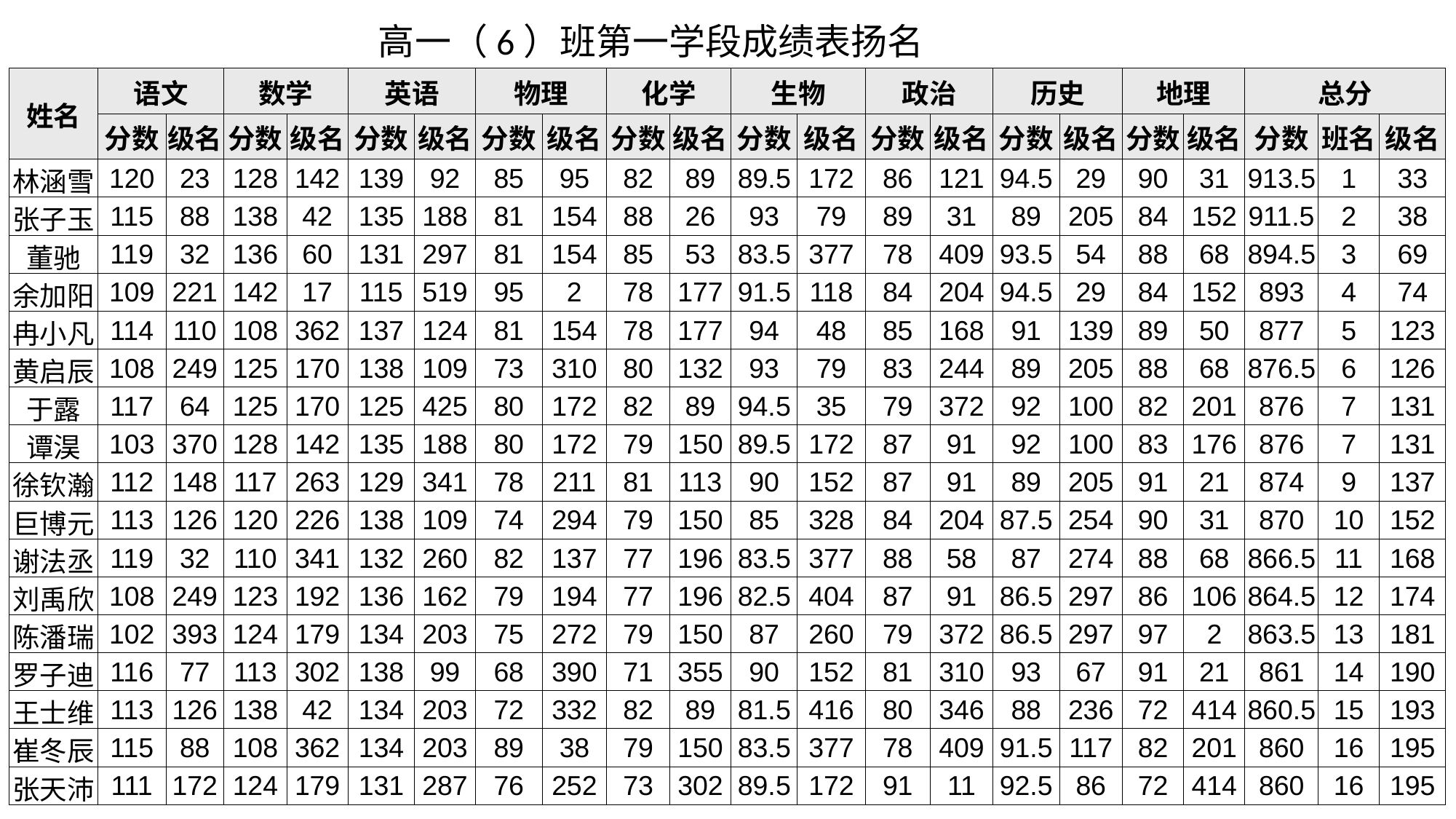

高一（6）班第一学段成绩表扬名单
| 姓名 | 语文 |  | 数学 |  | 英语 |  | 物理 |  | 化学 |  | 生物 |  | 政治 |  | 历史 |  | 地理 |  | 总分 |  |  |
| --- | --- | --- | --- | --- | --- | --- | --- | --- | --- | --- | --- | --- | --- | --- | --- | --- | --- | --- | --- | --- | --- |
|  | 分数 | 级名 | 分数 | 级名 | 分数 | 级名 | 分数 | 级名 | 分数 | 级名 | 分数 | 级名 | 分数 | 级名 | 分数 | 级名 | 分数 | 级名 | 分数 | 班名 | 级名 |
| 林涵雪 | 120 | 23 | 128 | 142 | 139 | 92 | 85 | 95 | 82 | 89 | 89.5 | 172 | 86 | 121 | 94.5 | 29 | 90 | 31 | 913.5 | 1 | 33 |
| 张子玉 | 115 | 88 | 138 | 42 | 135 | 188 | 81 | 154 | 88 | 26 | 93 | 79 | 89 | 31 | 89 | 205 | 84 | 152 | 911.5 | 2 | 38 |
| 董驰 | 119 | 32 | 136 | 60 | 131 | 297 | 81 | 154 | 85 | 53 | 83.5 | 377 | 78 | 409 | 93.5 | 54 | 88 | 68 | 894.5 | 3 | 69 |
| 余加阳 | 109 | 221 | 142 | 17 | 115 | 519 | 95 | 2 | 78 | 177 | 91.5 | 118 | 84 | 204 | 94.5 | 29 | 84 | 152 | 893 | 4 | 74 |
| 冉小凡 | 114 | 110 | 108 | 362 | 137 | 124 | 81 | 154 | 78 | 177 | 94 | 48 | 85 | 168 | 91 | 139 | 89 | 50 | 877 | 5 | 123 |
| 黄启辰 | 108 | 249 | 125 | 170 | 138 | 109 | 73 | 310 | 80 | 132 | 93 | 79 | 83 | 244 | 89 | 205 | 88 | 68 | 876.5 | 6 | 126 |
| 于露 | 117 | 64 | 125 | 170 | 125 | 425 | 80 | 172 | 82 | 89 | 94.5 | 35 | 79 | 372 | 92 | 100 | 82 | 201 | 876 | 7 | 131 |
| 谭淏 | 103 | 370 | 128 | 142 | 135 | 188 | 80 | 172 | 79 | 150 | 89.5 | 172 | 87 | 91 | 92 | 100 | 83 | 176 | 876 | 7 | 131 |
| 徐钦瀚 | 112 | 148 | 117 | 263 | 129 | 341 | 78 | 211 | 81 | 113 | 90 | 152 | 87 | 91 | 89 | 205 | 91 | 21 | 874 | 9 | 137 |
| 巨博元 | 113 | 126 | 120 | 226 | 138 | 109 | 74 | 294 | 79 | 150 | 85 | 328 | 84 | 204 | 87.5 | 254 | 90 | 31 | 870 | 10 | 152 |
| 谢法丞 | 119 | 32 | 110 | 341 | 132 | 260 | 82 | 137 | 77 | 196 | 83.5 | 377 | 88 | 58 | 87 | 274 | 88 | 68 | 866.5 | 11 | 168 |
| 刘禹欣 | 108 | 249 | 123 | 192 | 136 | 162 | 79 | 194 | 77 | 196 | 82.5 | 404 | 87 | 91 | 86.5 | 297 | 86 | 106 | 864.5 | 12 | 174 |
| 陈潘瑞 | 102 | 393 | 124 | 179 | 134 | 203 | 75 | 272 | 79 | 150 | 87 | 260 | 79 | 372 | 86.5 | 297 | 97 | 2 | 863.5 | 13 | 181 |
| 罗子迪 | 116 | 77 | 113 | 302 | 138 | 99 | 68 | 390 | 71 | 355 | 90 | 152 | 81 | 310 | 93 | 67 | 91 | 21 | 861 | 14 | 190 |
| 王士维 | 113 | 126 | 138 | 42 | 134 | 203 | 72 | 332 | 82 | 89 | 81.5 | 416 | 80 | 346 | 88 | 236 | 72 | 414 | 860.5 | 15 | 193 |
| 崔冬辰 | 115 | 88 | 108 | 362 | 134 | 203 | 89 | 38 | 79 | 150 | 83.5 | 377 | 78 | 409 | 91.5 | 117 | 82 | 201 | 860 | 16 | 195 |
| 张天沛 | 111 | 172 | 124 | 179 | 131 | 287 | 76 | 252 | 73 | 302 | 89.5 | 172 | 91 | 11 | 92.5 | 86 | 72 | 414 | 860 | 16 | 195 |